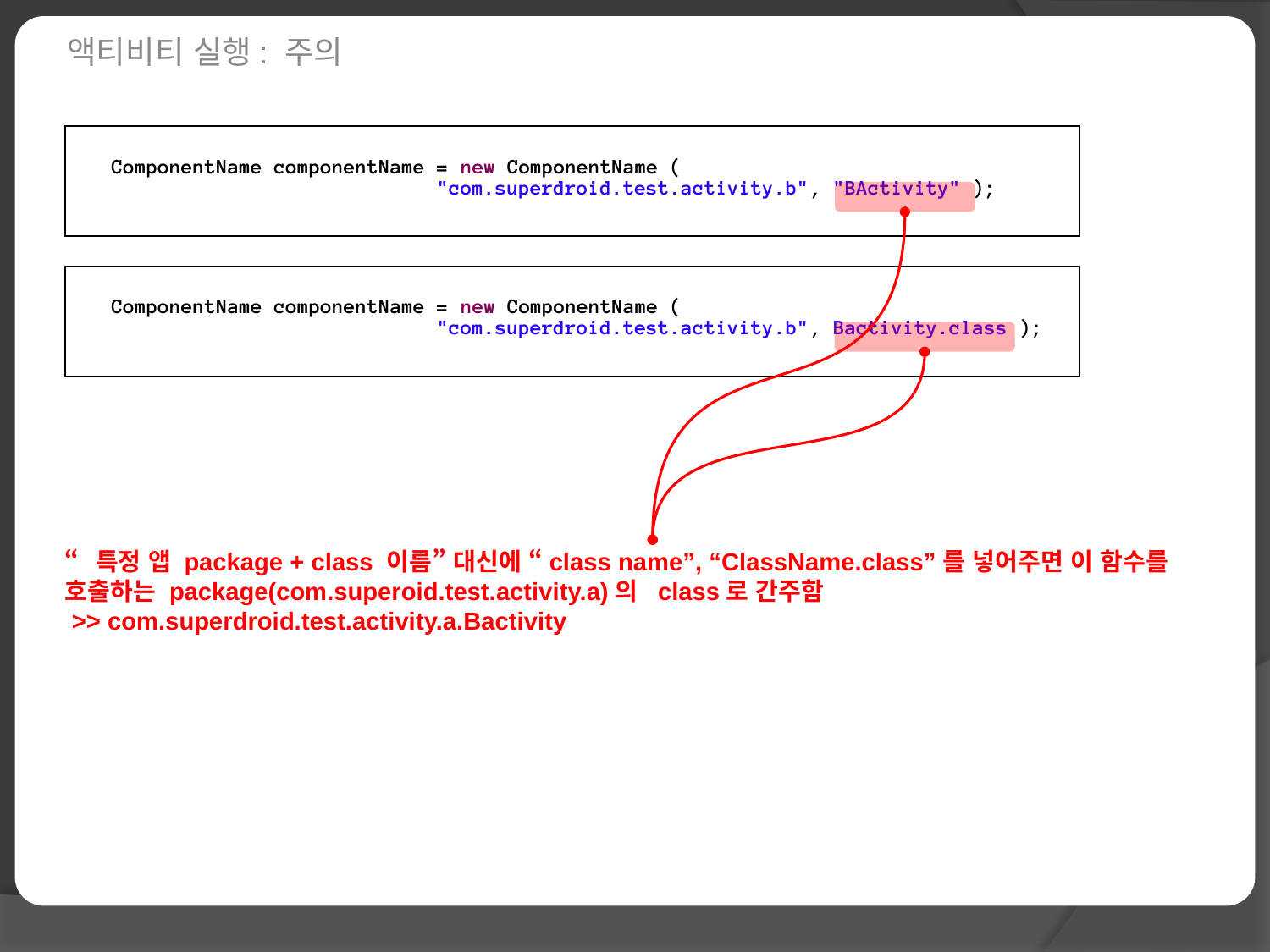

액티비티 실행: 주의
| ComponentName componentName = new ComponentName ( "com.superdroid.test.activity.b", "BActivity" ); |
| --- |

| ComponentName componentName = new ComponentName ( "com.superdroid.test.activity.b", Bactivity.class ); |
| --- |

“특정 앱 package + class 이름” 대신에 “class name”, “ClassName.class”를 넣어주면 이 함수를 호출하는 package(com.superoid.test.activity.a)의  class로 간주함
 >> com.superdroid.test.activity.a.Bactivity